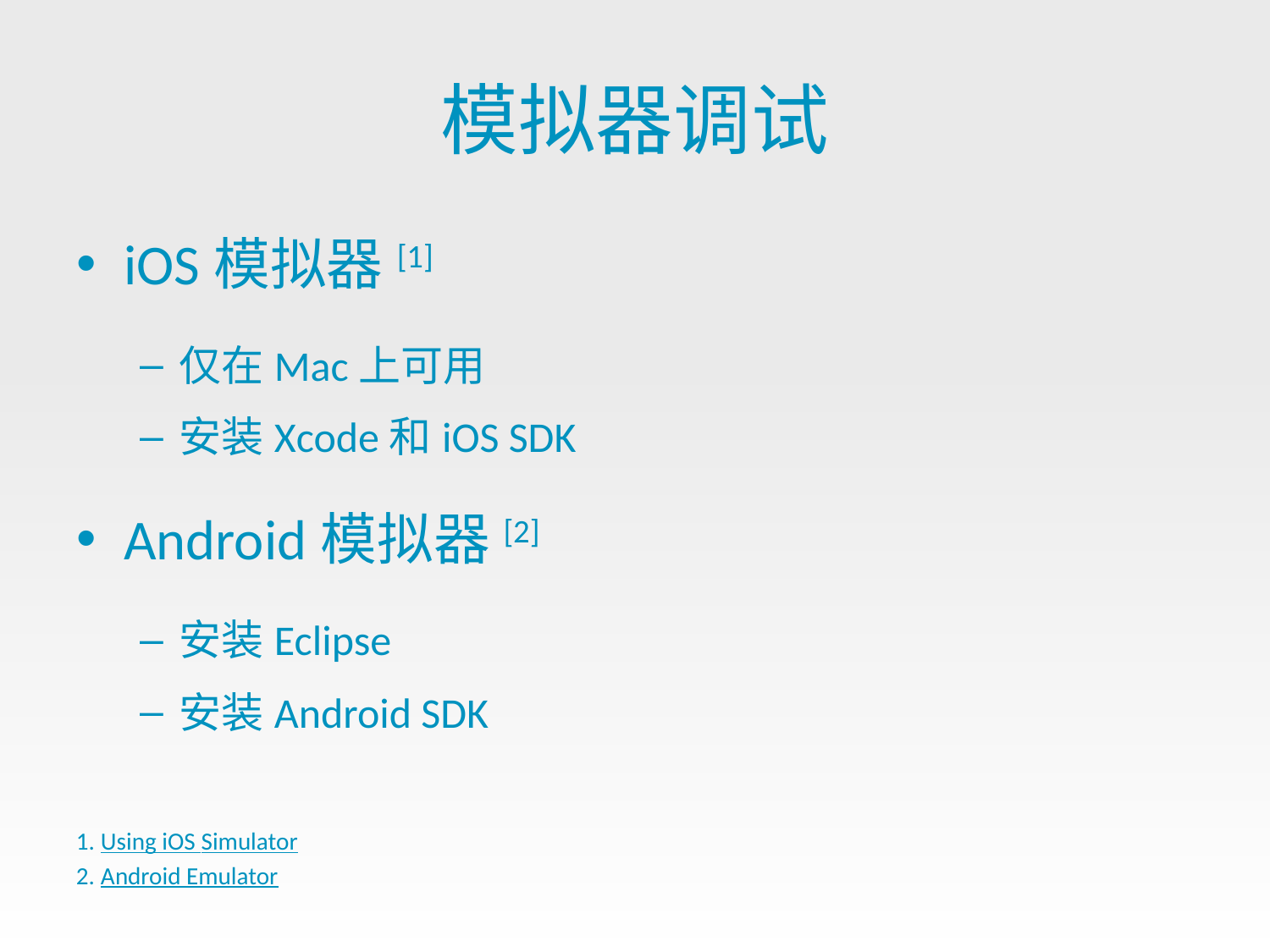

# 模拟器调试
iOS模拟器[1]
仅在Mac上可用
安装Xcode和iOS SDK
Android模拟器[2]
安装Eclipse
安装Android SDK
Using iOS Simulator
Android Emulator